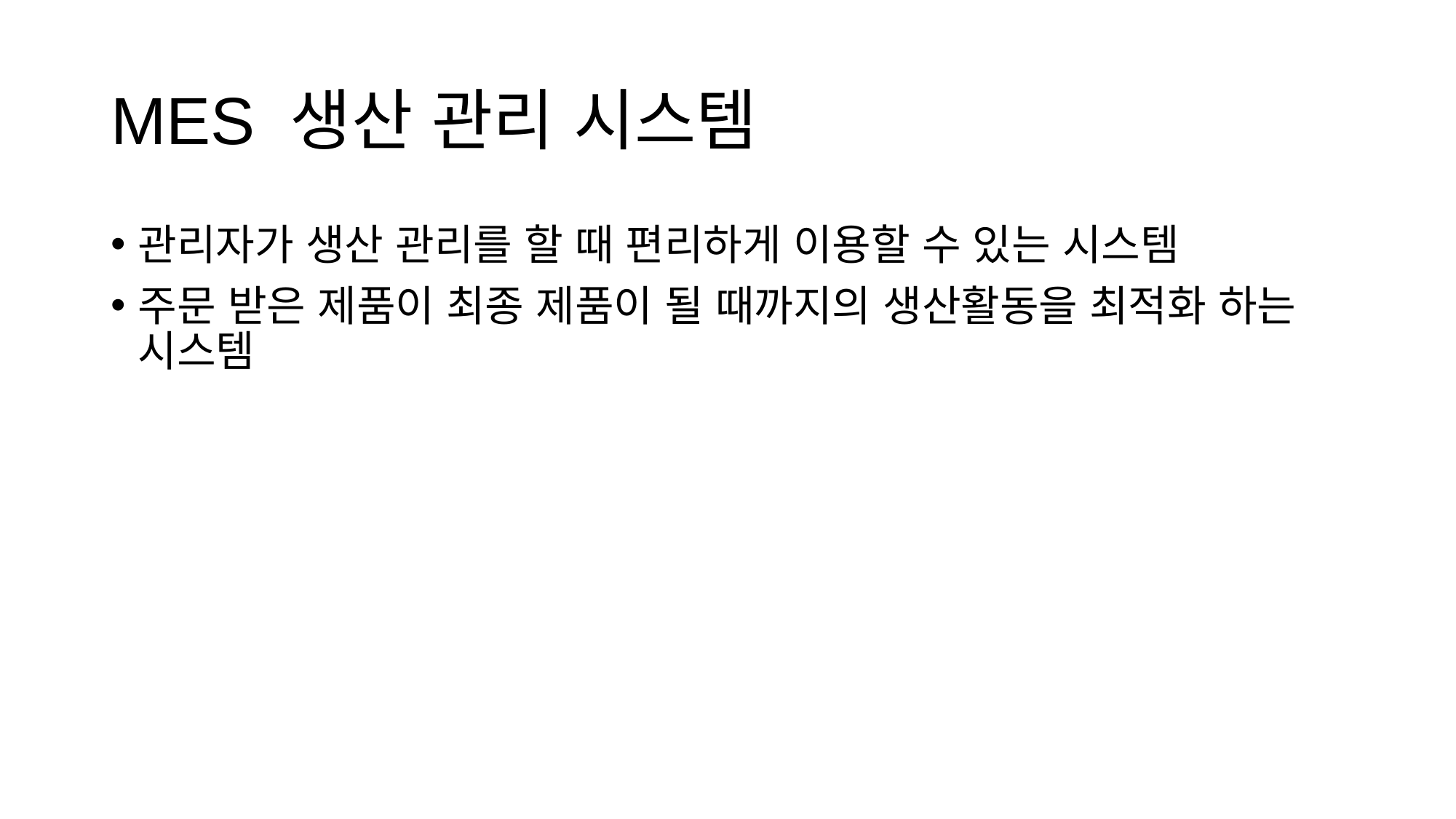

# MES 생산 관리 시스템
관리자가 생산 관리를 할 때 편리하게 이용할 수 있는 시스템
주문 받은 제품이 최종 제품이 될 때까지의 생산활동을 최적화 하는 시스템